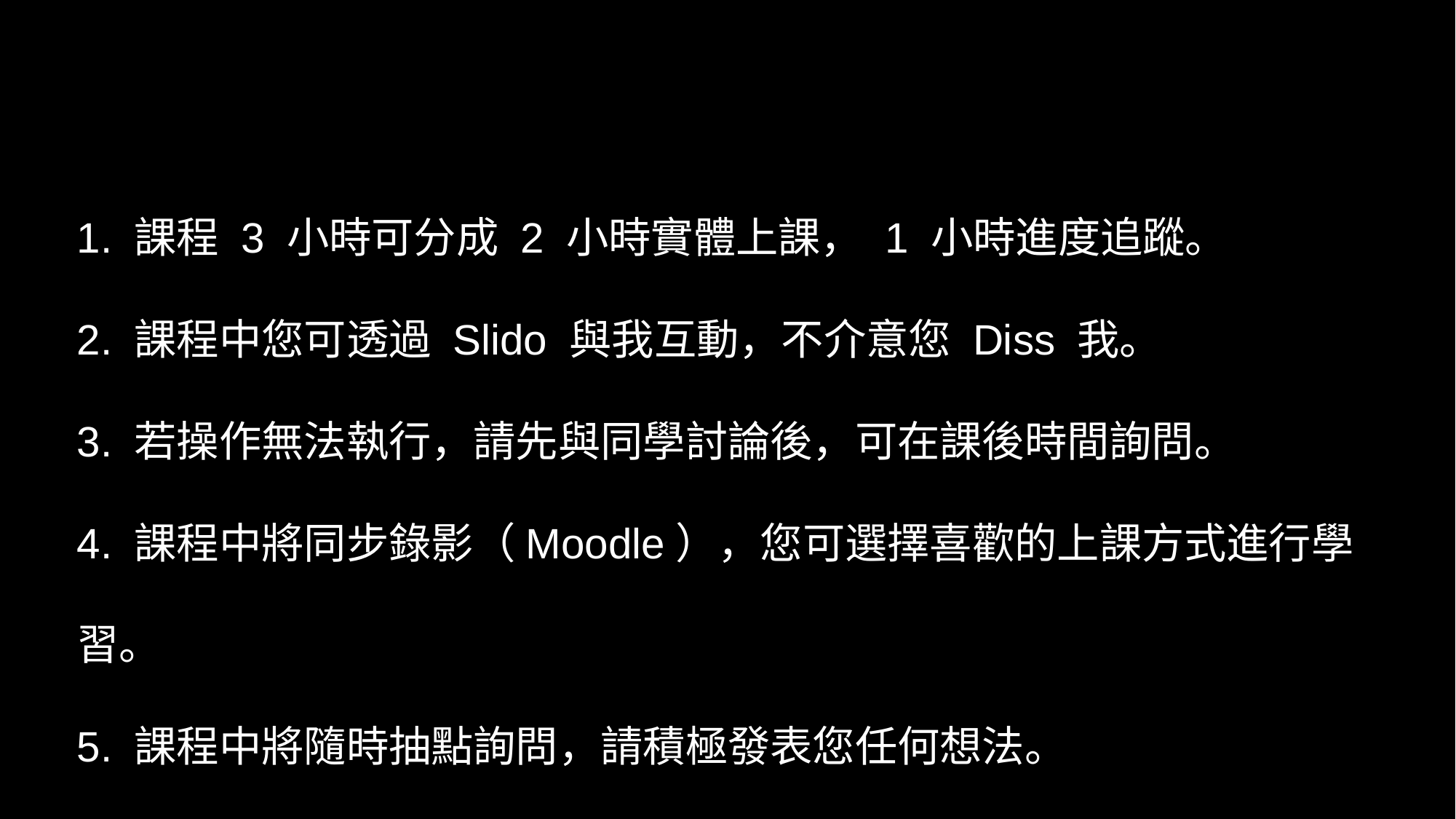

1. 課程 3 小時可分成 2 小時實體上課， 1 小時進度追蹤。
2. 課程中您可透過 Slido 與我互動，不介意您 Diss 我。
3. 若操作無法執行，請先與同學討論後，可在課後時間詢問。
4. 課程中將同步錄影（Moodle），您可選擇喜歡的上課方式進行學習。
5. 課程中將隨時抽點詢問，請積極發表您任何想法。